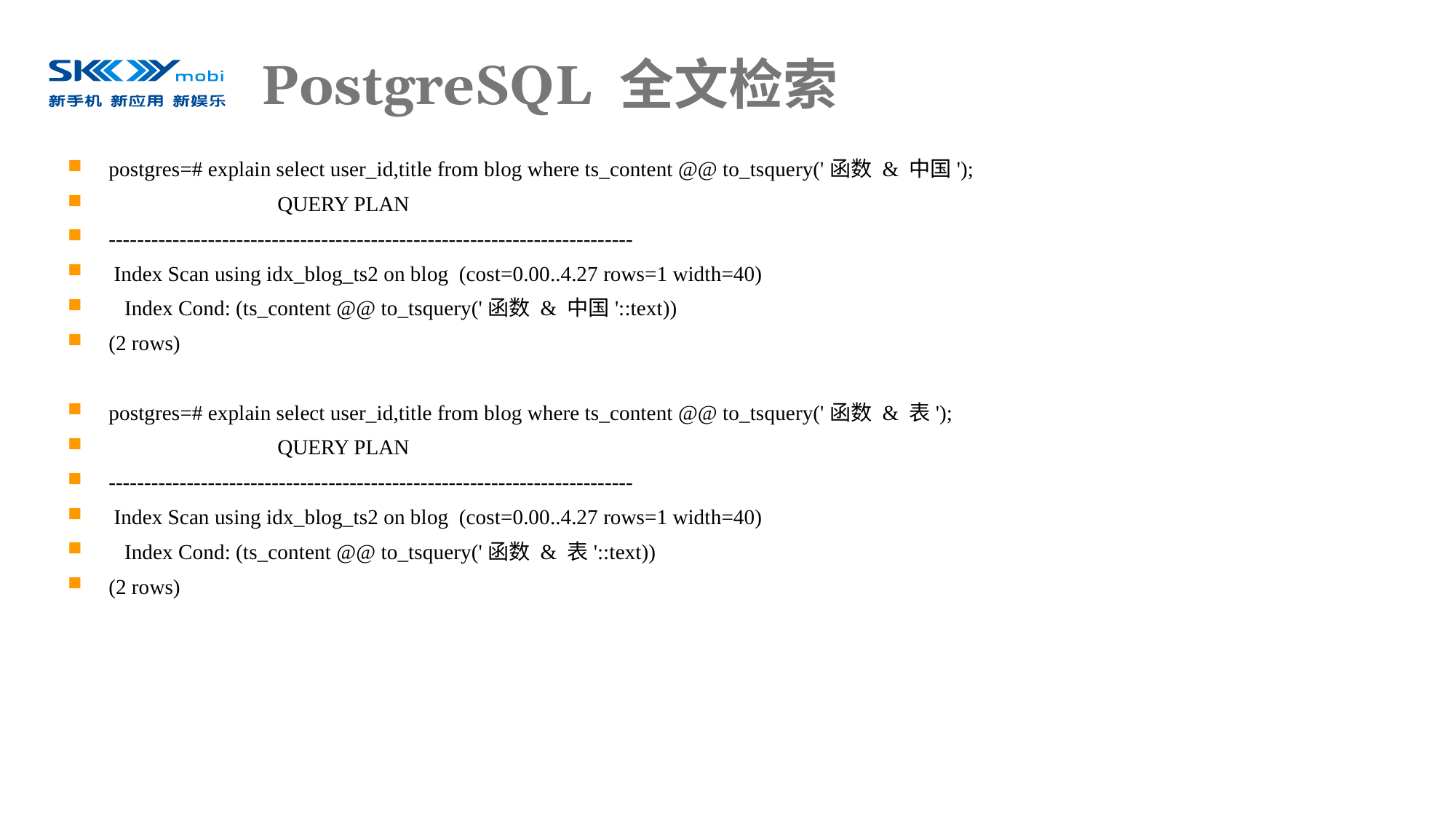

# PostgreSQL 全文检索
postgres=# explain select user_id,title from blog where ts_content @@ to_tsquery('函数 & 中国');
                                QUERY PLAN
--------------------------------------------------------------------------
 Index Scan using idx_blog_ts2 on blog  (cost=0.00..4.27 rows=1 width=40)
   Index Cond: (ts_content @@ to_tsquery('函数 & 中国'::text))
(2 rows)

postgres=# explain select user_id,title from blog where ts_content @@ to_tsquery('函数 & 表');
                                QUERY PLAN
--------------------------------------------------------------------------
 Index Scan using idx_blog_ts2 on blog  (cost=0.00..4.27 rows=1 width=40)
   Index Cond: (ts_content @@ to_tsquery('函数 & 表'::text))
(2 rows)